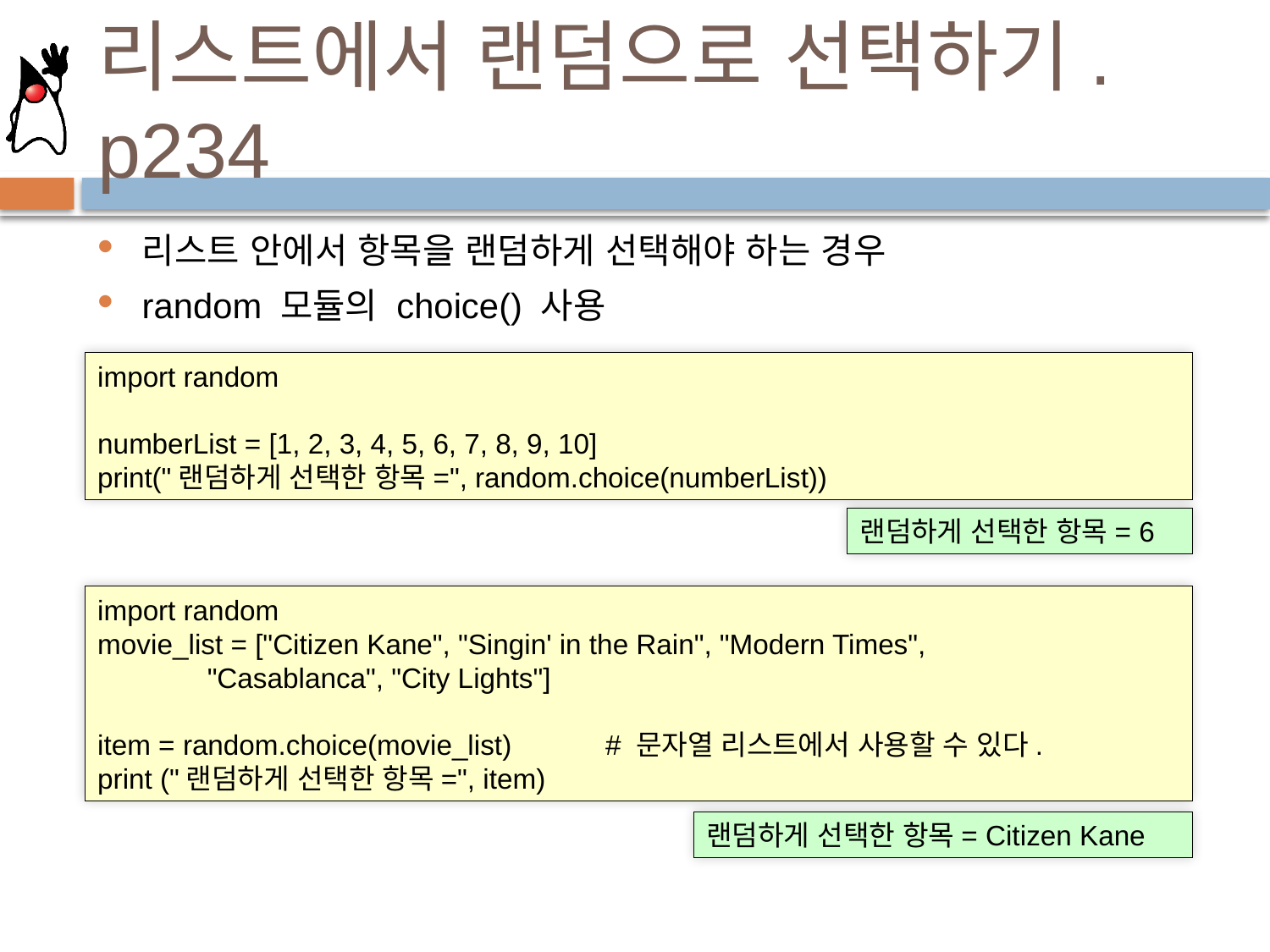

# 리스트에서 랜덤으로 선택하기. p234
리스트 안에서 항목을 랜덤하게 선택해야 하는 경우
random 모듈의 choice() 사용
import random

numberList = [1, 2, 3, 4, 5, 6, 7, 8, 9, 10]
print("랜덤하게 선택한 항목=", random.choice(numberList))
랜덤하게 선택한 항목= 6
import random
movie_list = ["Citizen Kane", "Singin' in the Rain", "Modern Times",
              "Casablanca", "City Lights"]

item = random.choice(movie_list)	# 문자열 리스트에서 사용할 수 있다.
print ("랜덤하게 선택한 항목=", item)
랜덤하게 선택한 항목= Citizen Kane